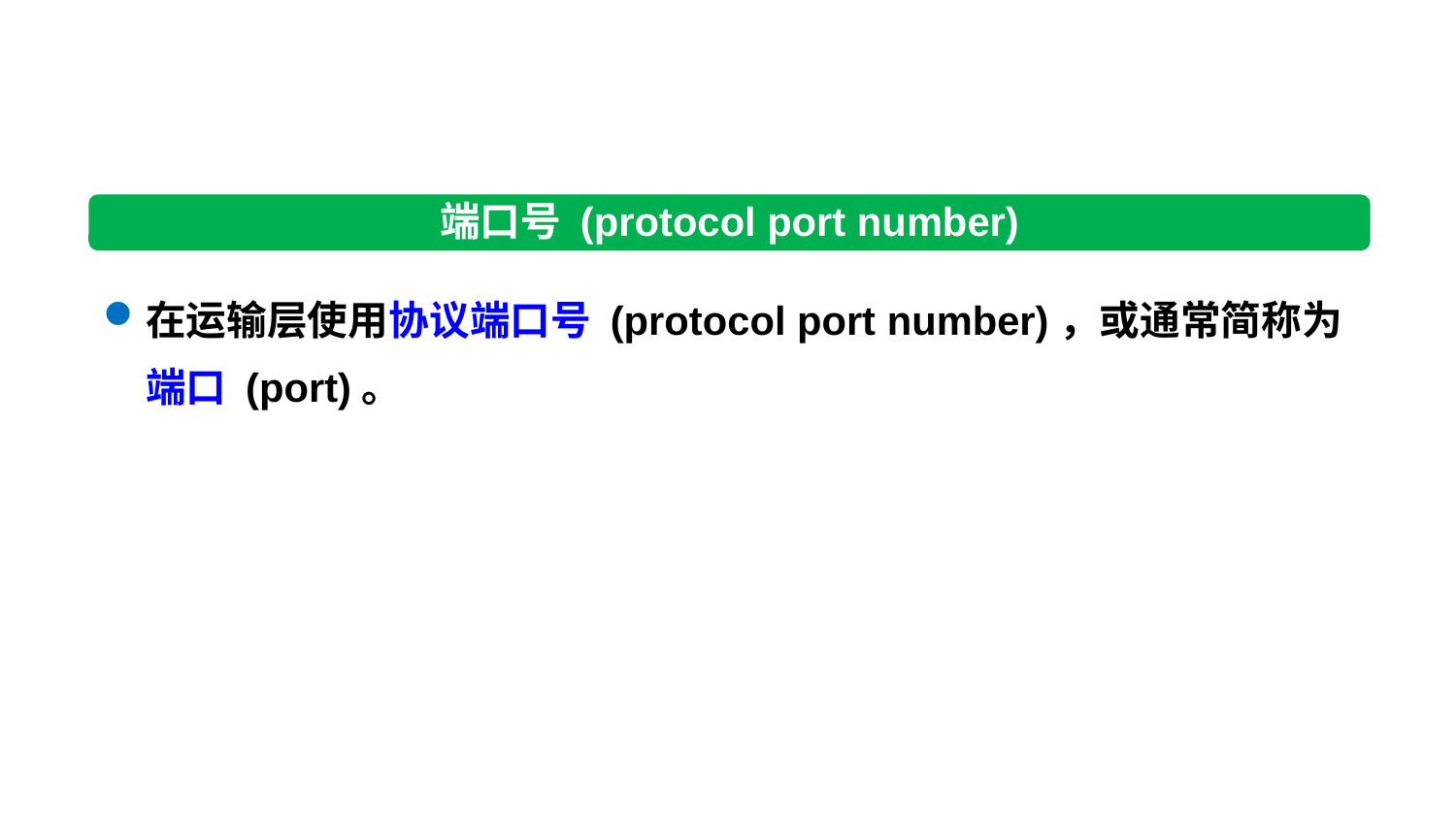

端口号 (protocol port number)

在运输层使用协议端口号 (protocol port number)，或通常简称为端口 (port)。
23